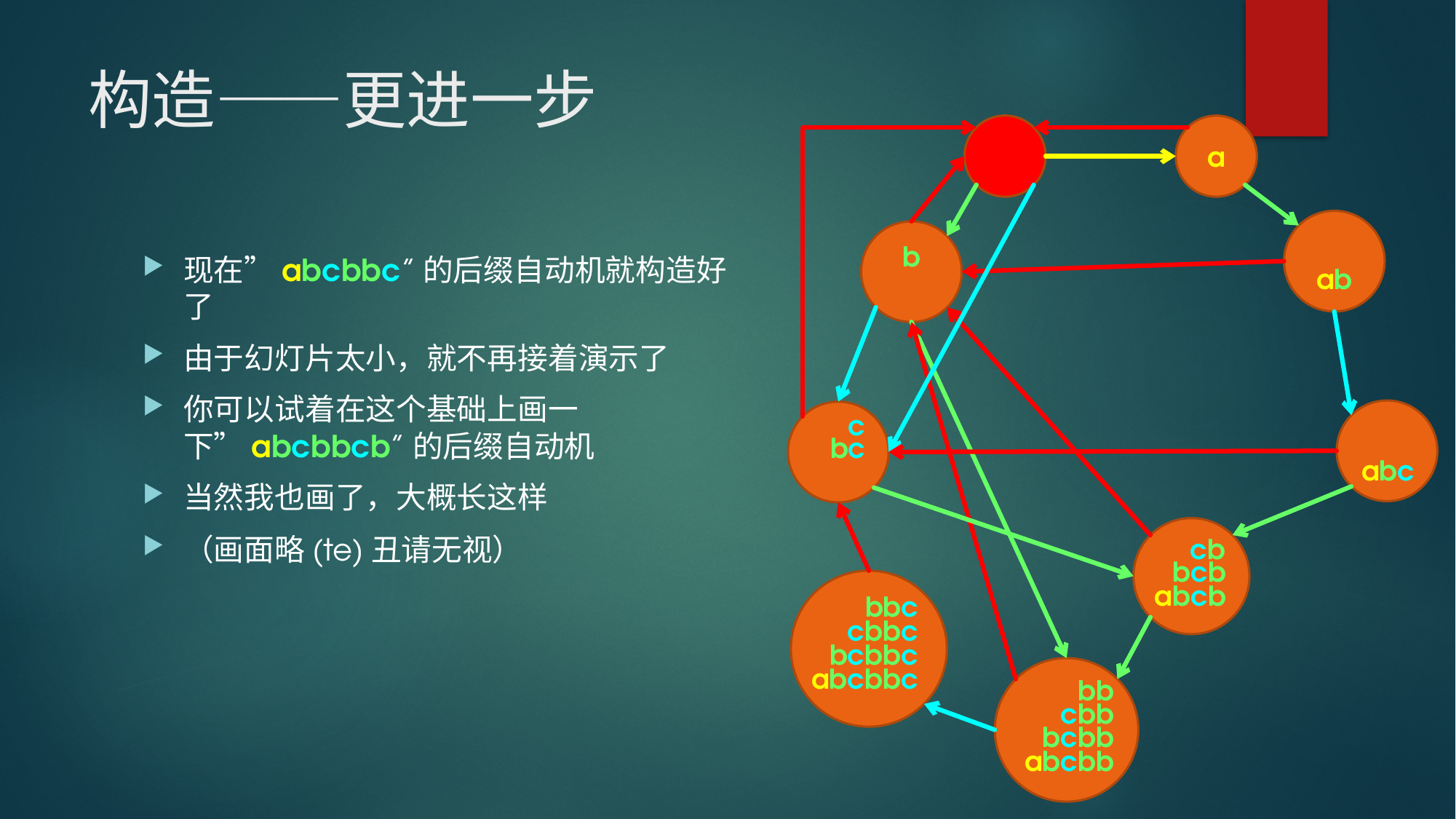

# 构造——更进一步

a

b
现在”abcbbc”的后缀自动机就构造好了
由于幻灯片太小，就不再接着演示了
你可以试着在这个基础上画一下”abcbbcb”的后缀自动机
当然我也画了，大概长这样
（画面略(te)丑请无视）
ab

c
bc
abc

cb
bcb

abcb
bbc
cbbc
bcbbc
abcbbc

bb
cbb
bcbb
abcbb